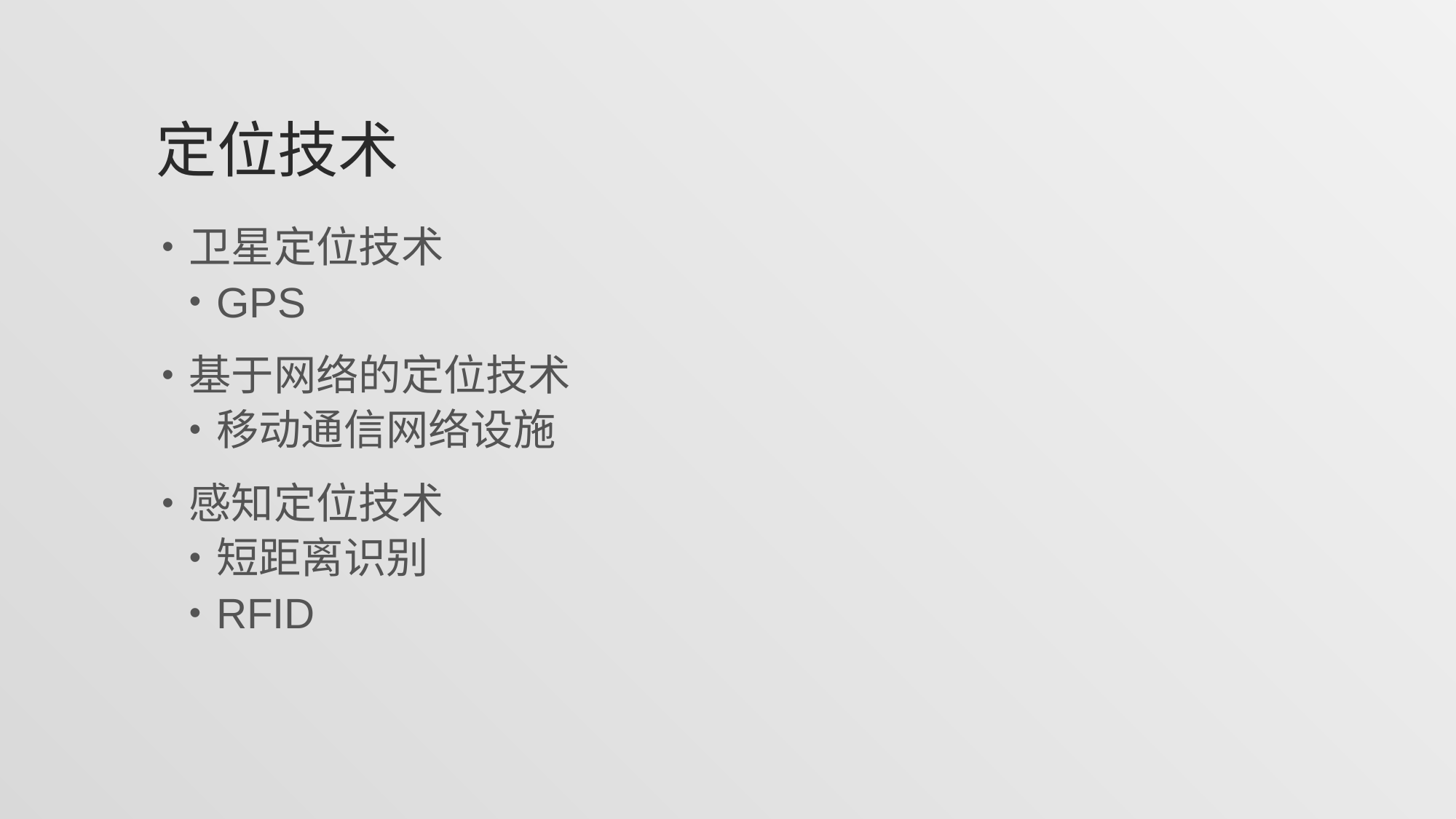

# 定位技术
卫星定位技术
GPS
基于网络的定位技术
移动通信网络设施
感知定位技术
短距离识别
RFID